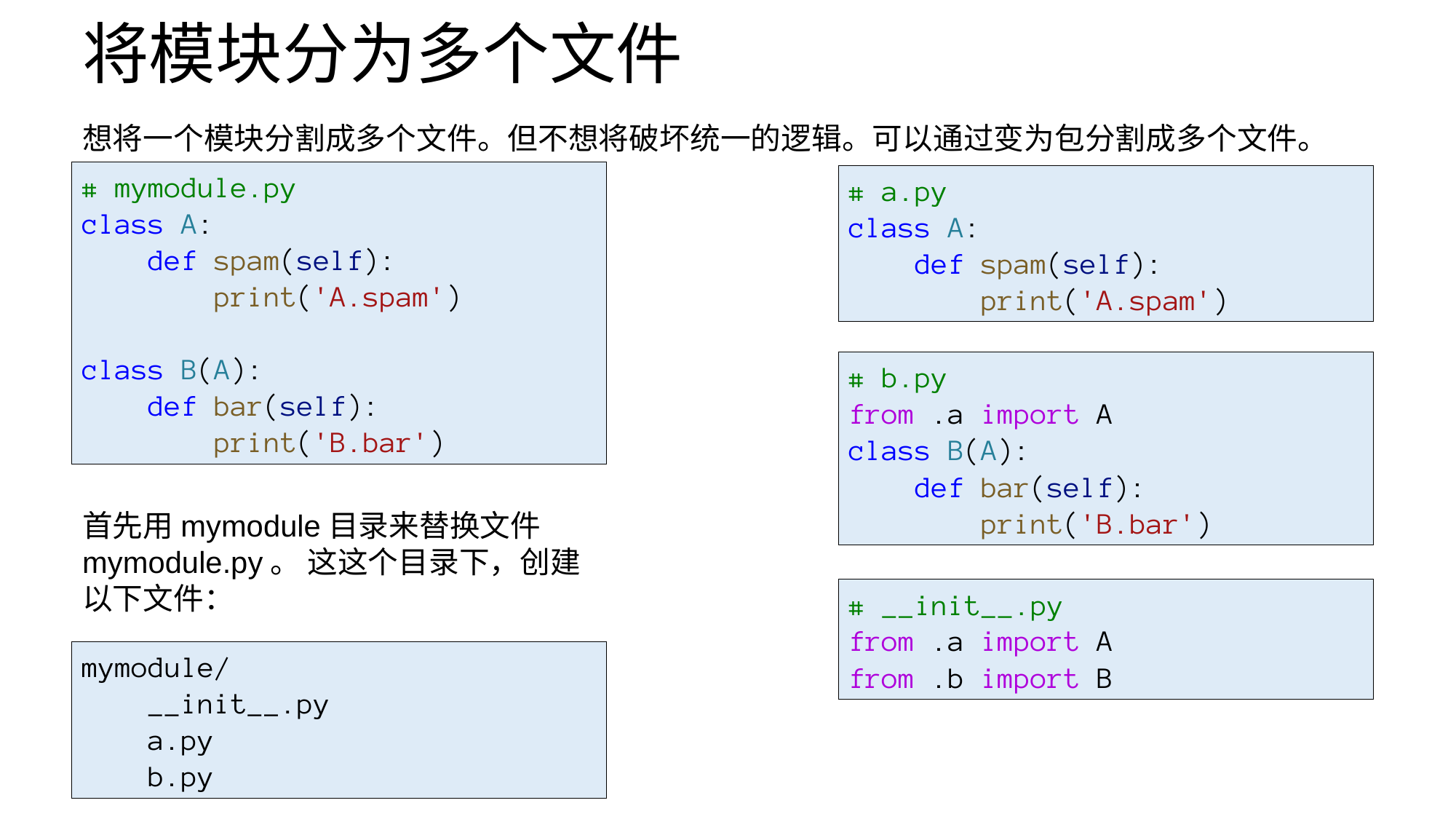

# 将模块分为多个文件
想将一个模块分割成多个文件。但不想将破坏统一的逻辑。可以通过变为包分割成多个文件。
# mymodule.py
class A:
    def spam(self):
        print('A.spam')
class B(A):
    def bar(self):
        print('B.bar')
# a.py
class A:
    def spam(self):
        print('A.spam')
# b.py
from .a import A
class B(A):
    def bar(self):
        print('B.bar')
首先用mymodule目录来替换文件mymodule.py。 这这个目录下，创建以下文件：
# __init__.py
from .a import A
from .b import B
mymodule/
    __init__.py
    a.py
    b.py